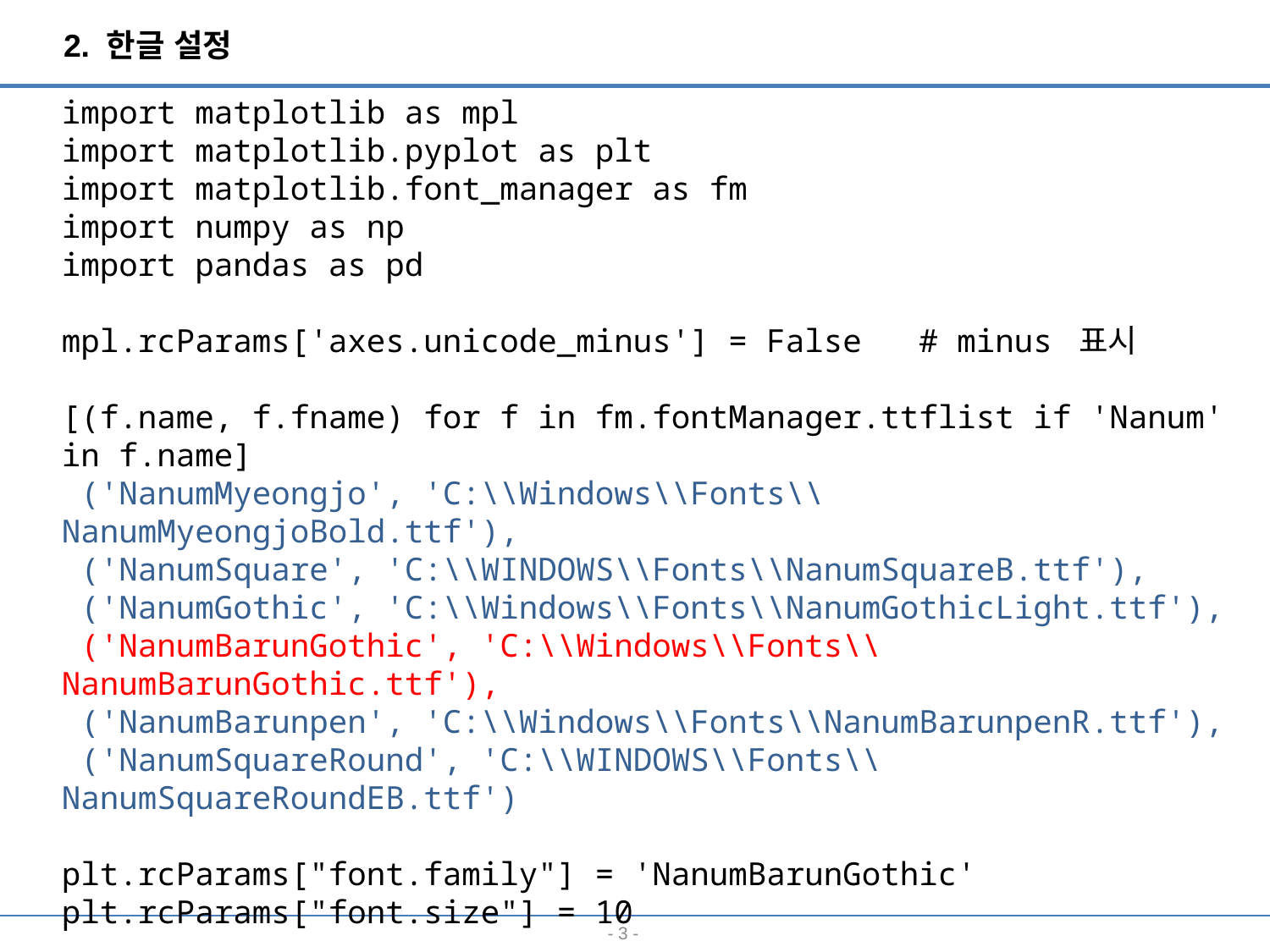

2. 한글 설정
import matplotlib as mpl
import matplotlib.pyplot as plt
import matplotlib.font_manager as fm
import numpy as np
import pandas as pd

mpl.rcParams['axes.unicode_minus'] = False   # minus 표시

[(f.name, f.fname) for f in fm.fontManager.ttflist if 'Nanum' in f.name]
 ('NanumMyeongjo', 'C:\\Windows\\Fonts\\NanumMyeongjoBold.ttf'),
 ('NanumSquare', 'C:\\WINDOWS\\Fonts\\NanumSquareB.ttf'),
 ('NanumGothic', 'C:\\Windows\\Fonts\\NanumGothicLight.ttf'),
 ('NanumBarunGothic', 'C:\\Windows\\Fonts\\NanumBarunGothic.ttf'),
 ('NanumBarunpen', 'C:\\Windows\\Fonts\\NanumBarunpenR.ttf'),
 ('NanumSquareRound', 'C:\\WINDOWS\\Fonts\\NanumSquareRoundEB.ttf')

plt.rcParams["font.family"] = 'NanumBarunGothic'
plt.rcParams["font.size"] = 10
- 3 -